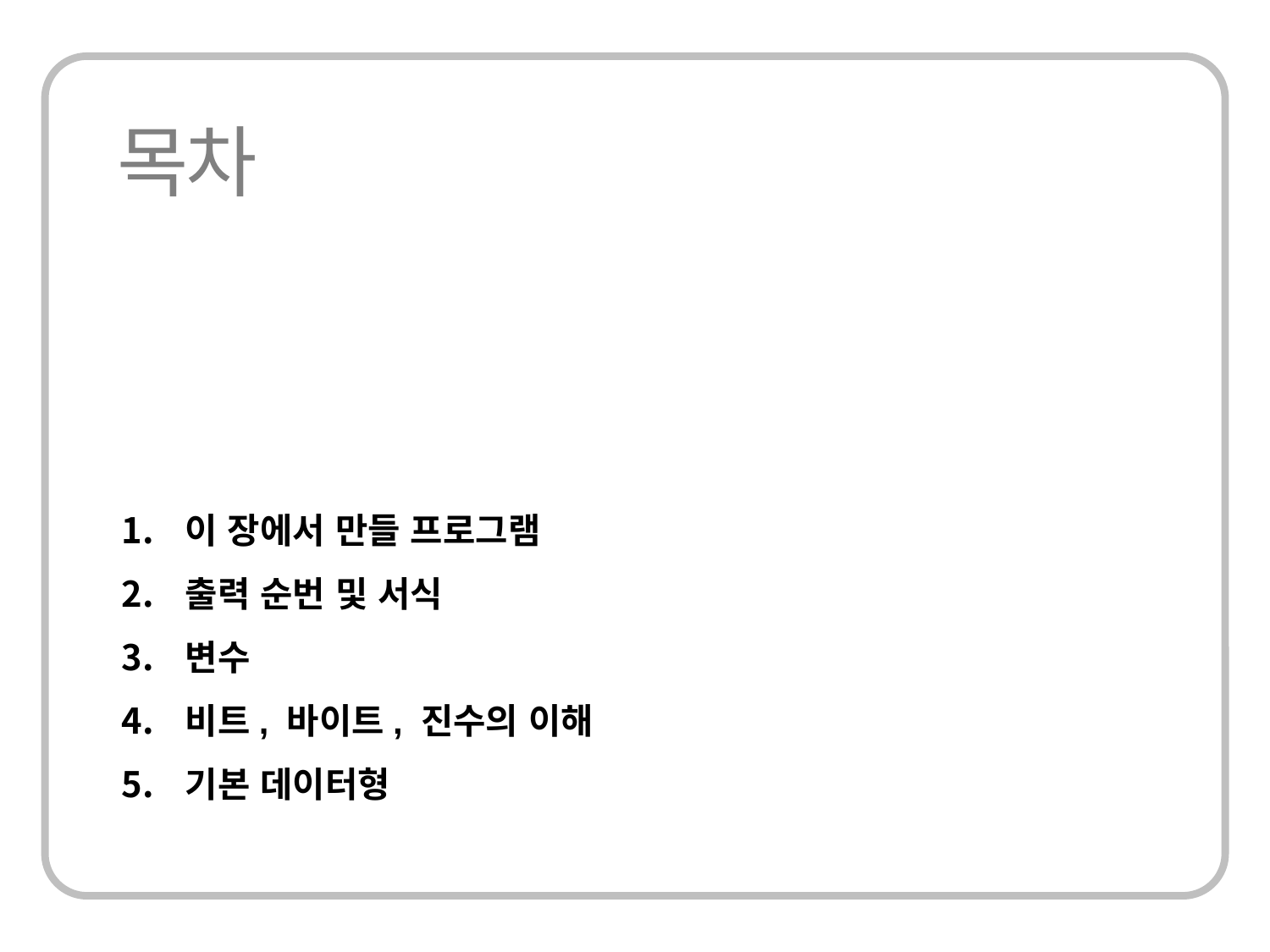

이 장에서 만들 프로그램
출력 순번 및 서식
변수
비트, 바이트, 진수의 이해
기본 데이터형